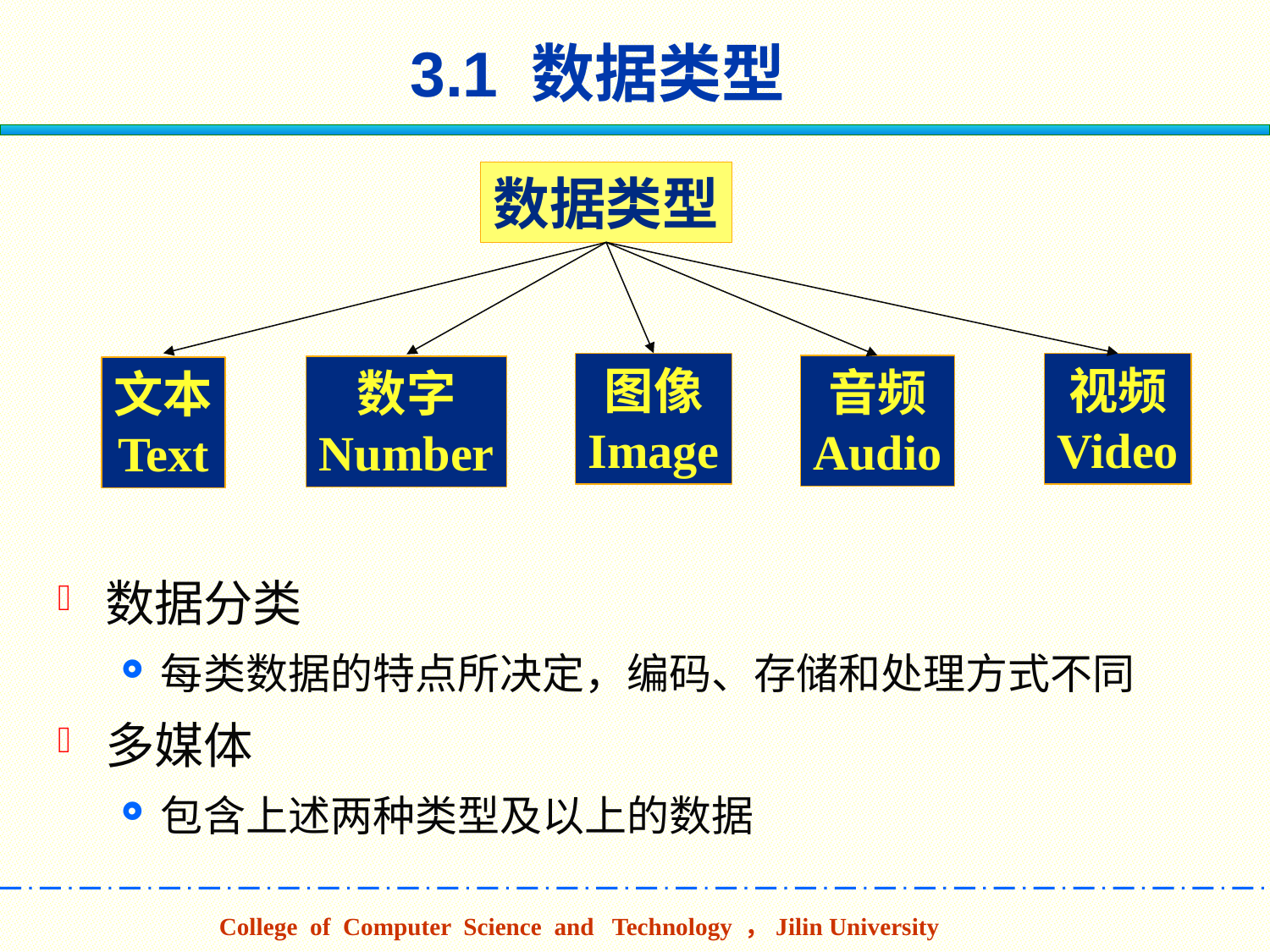

# 3.1 数据类型
数据类型
图像
Image
视频
Video
音频
Audio
数字
Number
文本
Text
数据分类
每类数据的特点所决定，编码、存储和处理方式不同
多媒体
包含上述两种类型及以上的数据